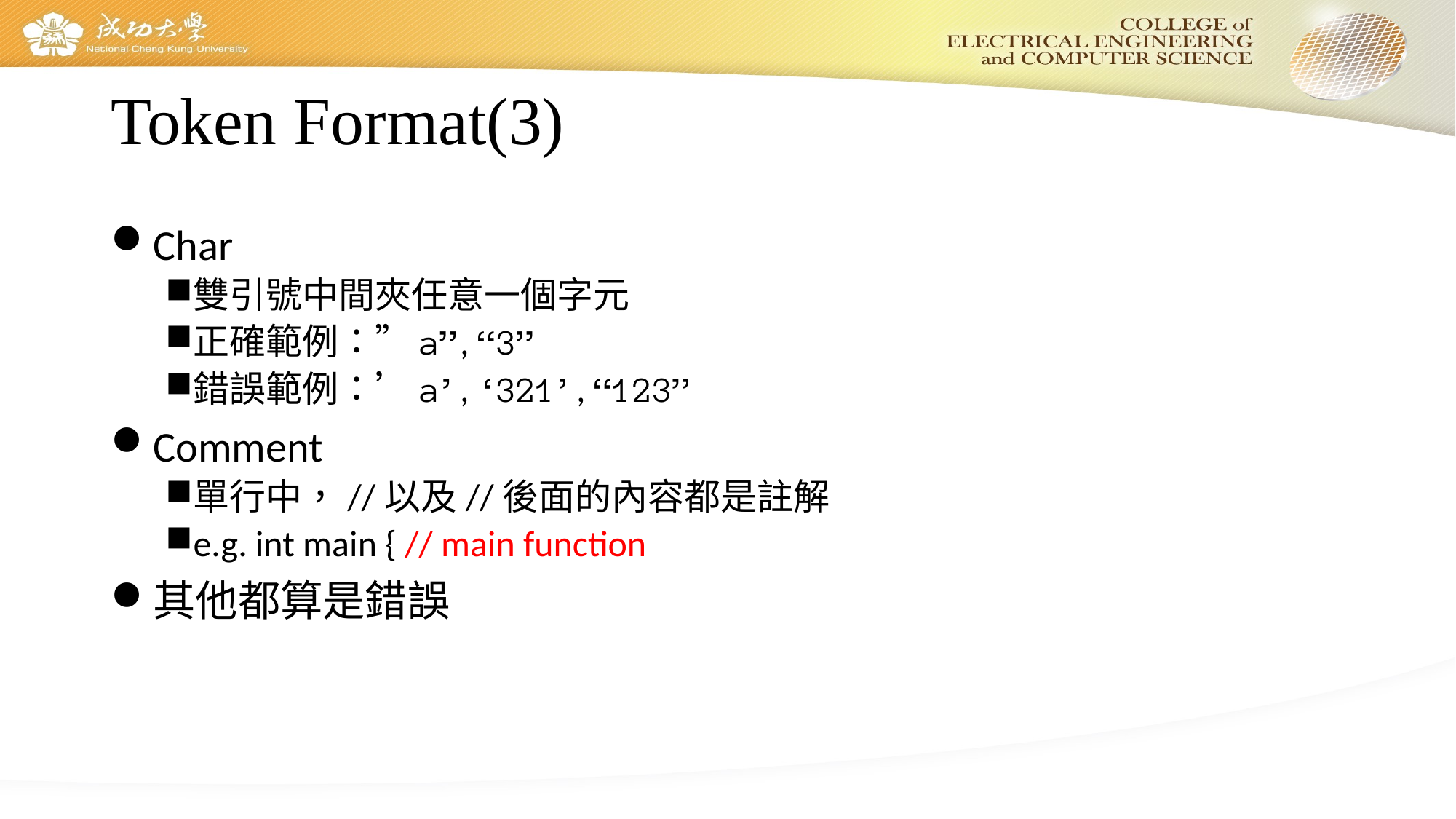

# Token Format(3)
Char
雙引號中間夾任意一個字元
正確範例：”a”, “3”
錯誤範例：’a’, ‘321’, “123”
Comment
單行中，//以及//後面的內容都是註解
e.g. int main { // main function
其他都算是錯誤